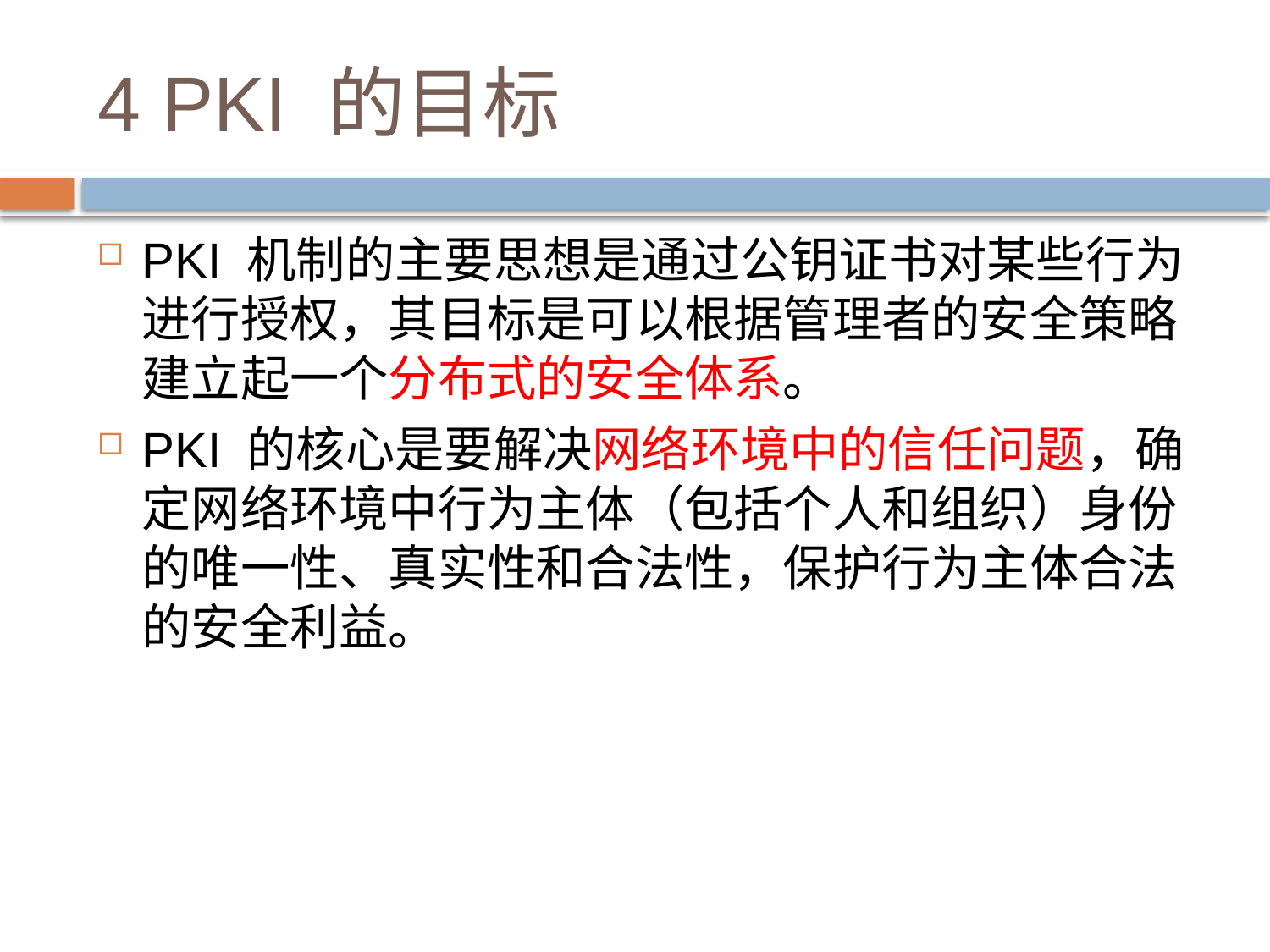

# 4 PKI 的目标
PKI 机制的主要思想是通过公钥证书对某些行为进行授权，其目标是可以根据管理者的安全策略建立起一个分布式的安全体系。
PKI 的核心是要解决网络环境中的信任问题，确定网络环境中行为主体（包括个人和组织）身份的唯一性、真实性和合法性，保护行为主体合法的安全利益。